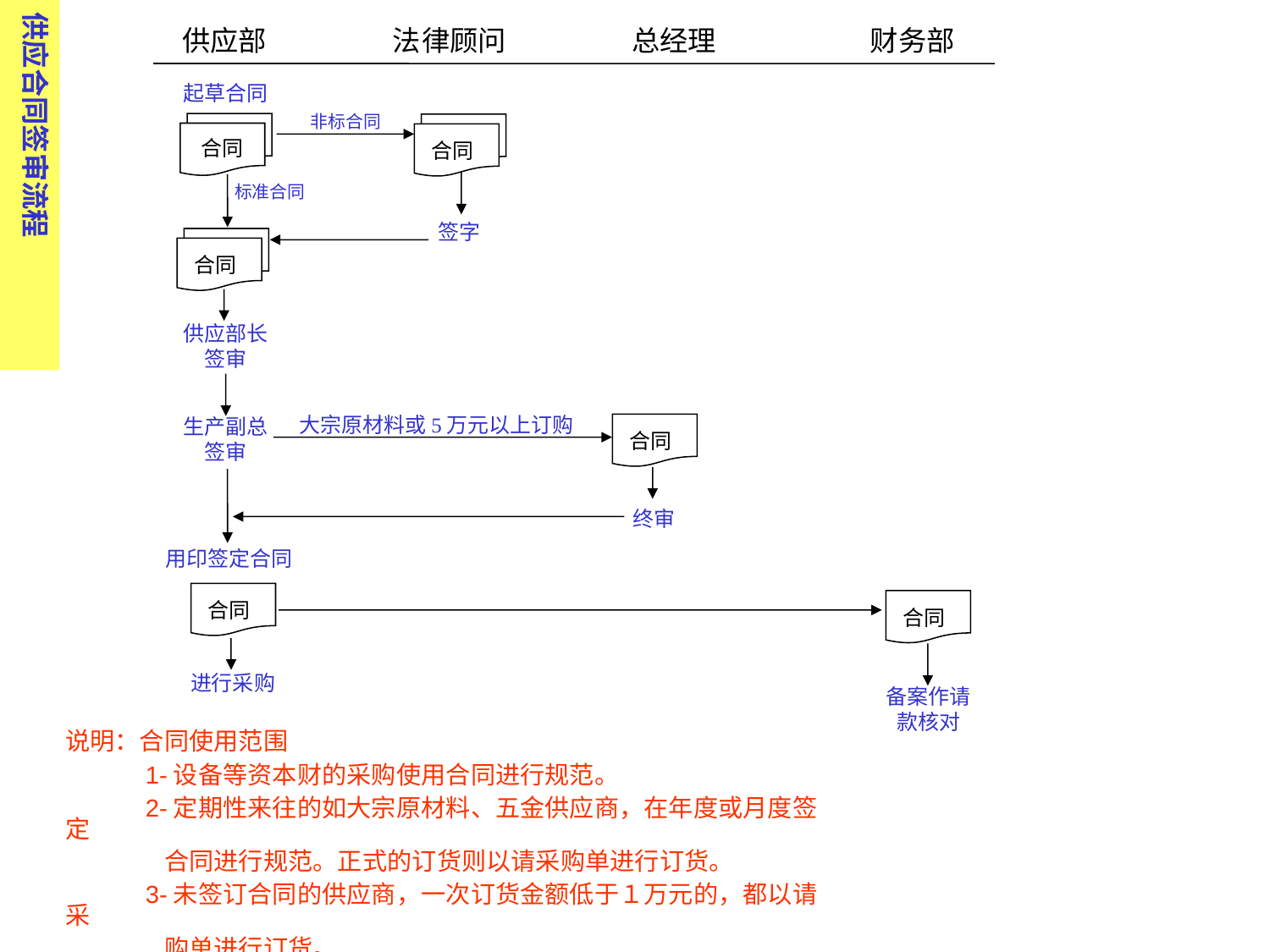

供应合同签审流程
    供应部                    法律顾问           　　总经理　　　　　  财务部

起草合同
非标合同

合同

合同

标准合同

签字

合同

供应部长签审

大宗原材料或5万元以上订购
生产副总签审

合同

终审

用印签定合同

合同
合同

进行采购
备案作请款核对
说明：合同使用范围
　　　1-设备等资本财的采购使用合同进行规范。
　　　2-定期性来往的如大宗原材料、五金供应商，在年度或月度签定
　　　　合同进行规范。正式的订货则以请采购单进行订货。
　　　3-未签订合同的供应商，一次订货金额低于１万元的，都以请采
　　　　购单进行订货。
104